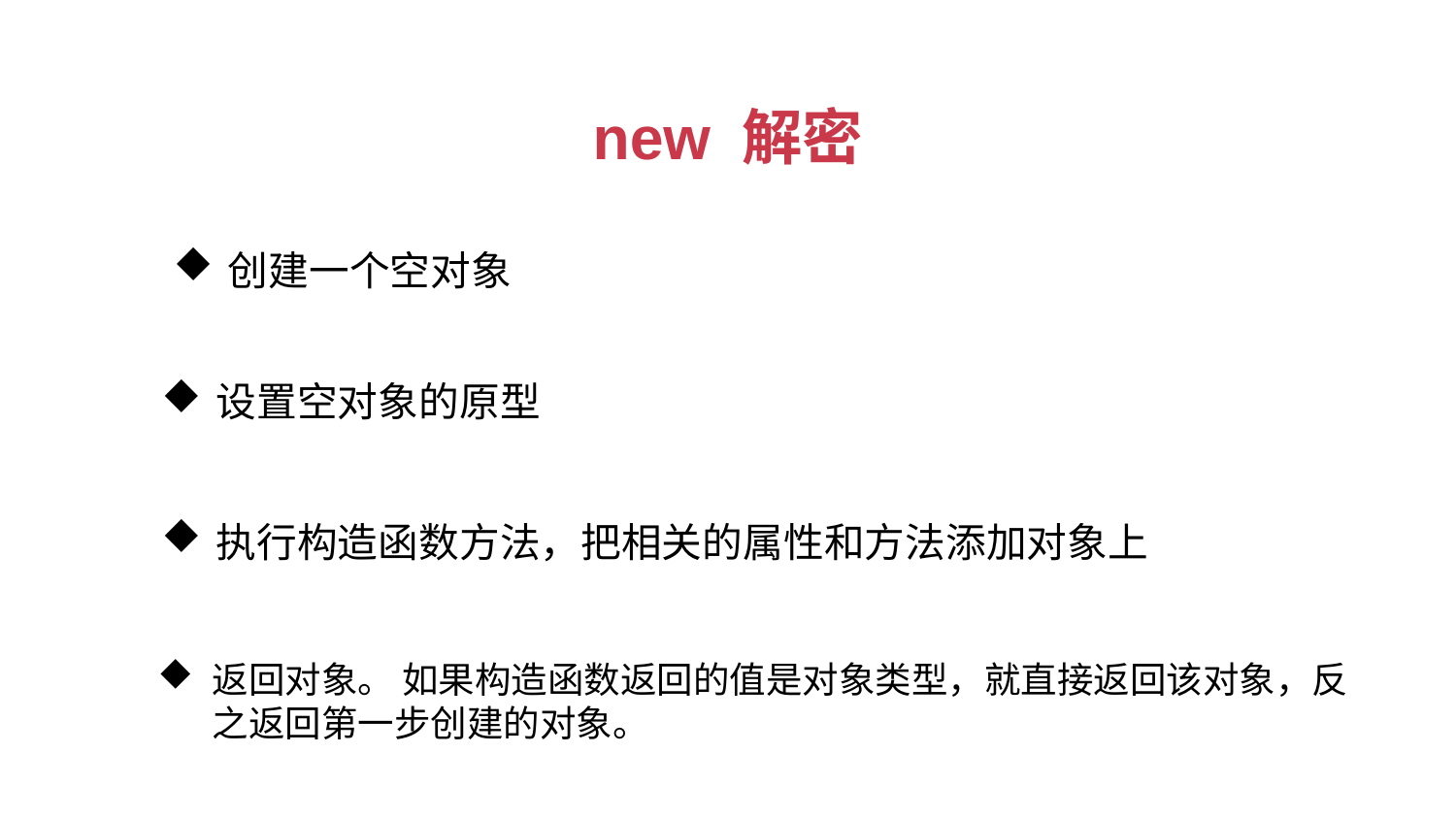

new 解密
创建一个空对象
设置空对象的原型
执行构造函数方法，把相关的属性和方法添加对象上
返回对象。 如果构造函数返回的值是对象类型，就直接返回该对象，反之返回第一步创建的对象。